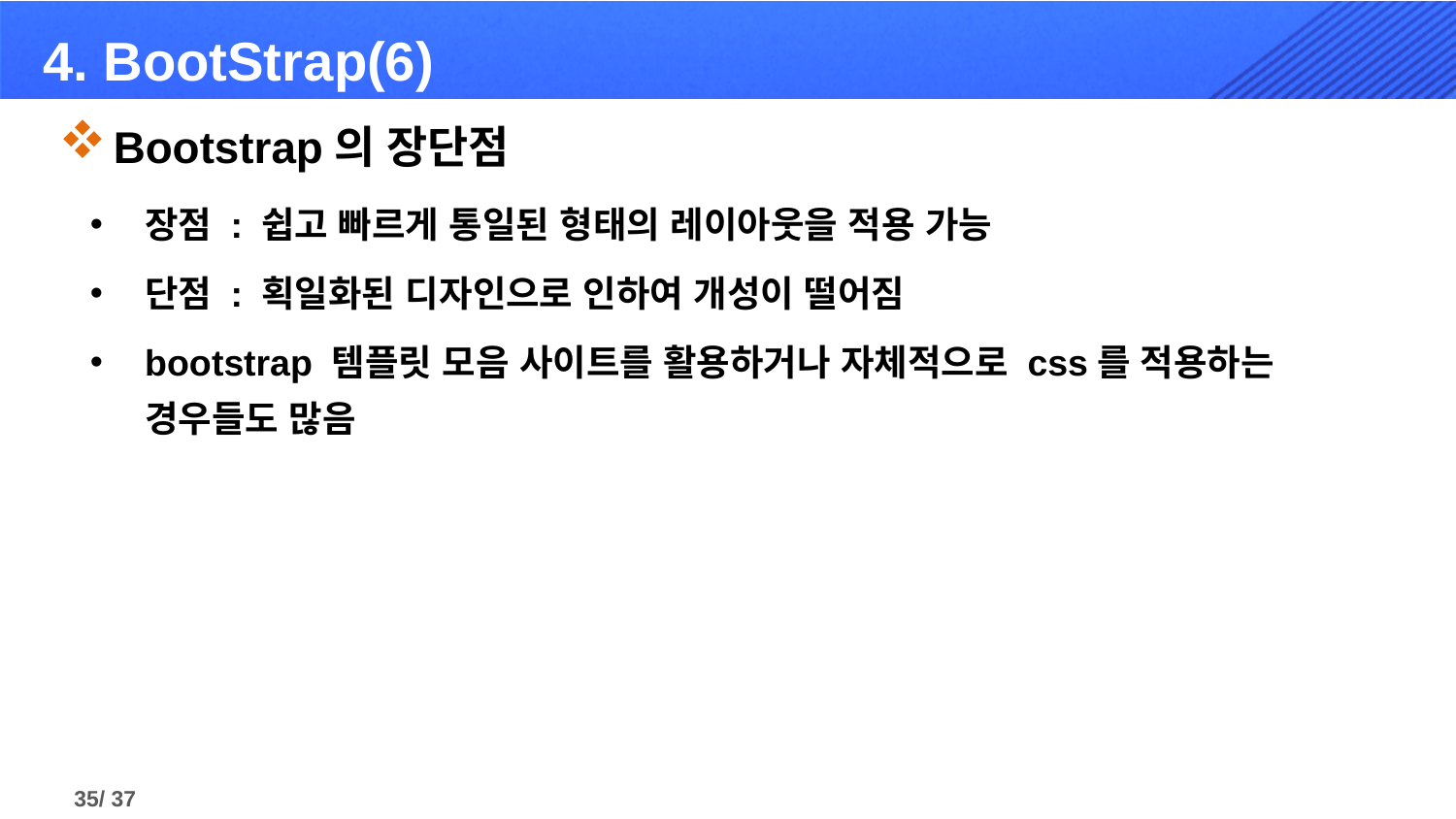

# 4. BootStrap(6)
Bootstrap의 장단점
장점 : 쉽고 빠르게 통일된 형태의 레이아웃을 적용 가능
단점 : 획일화된 디자인으로 인하여 개성이 떨어짐
bootstrap 템플릿 모음 사이트를 활용하거나 자체적으로 css를 적용하는 경우들도 많음